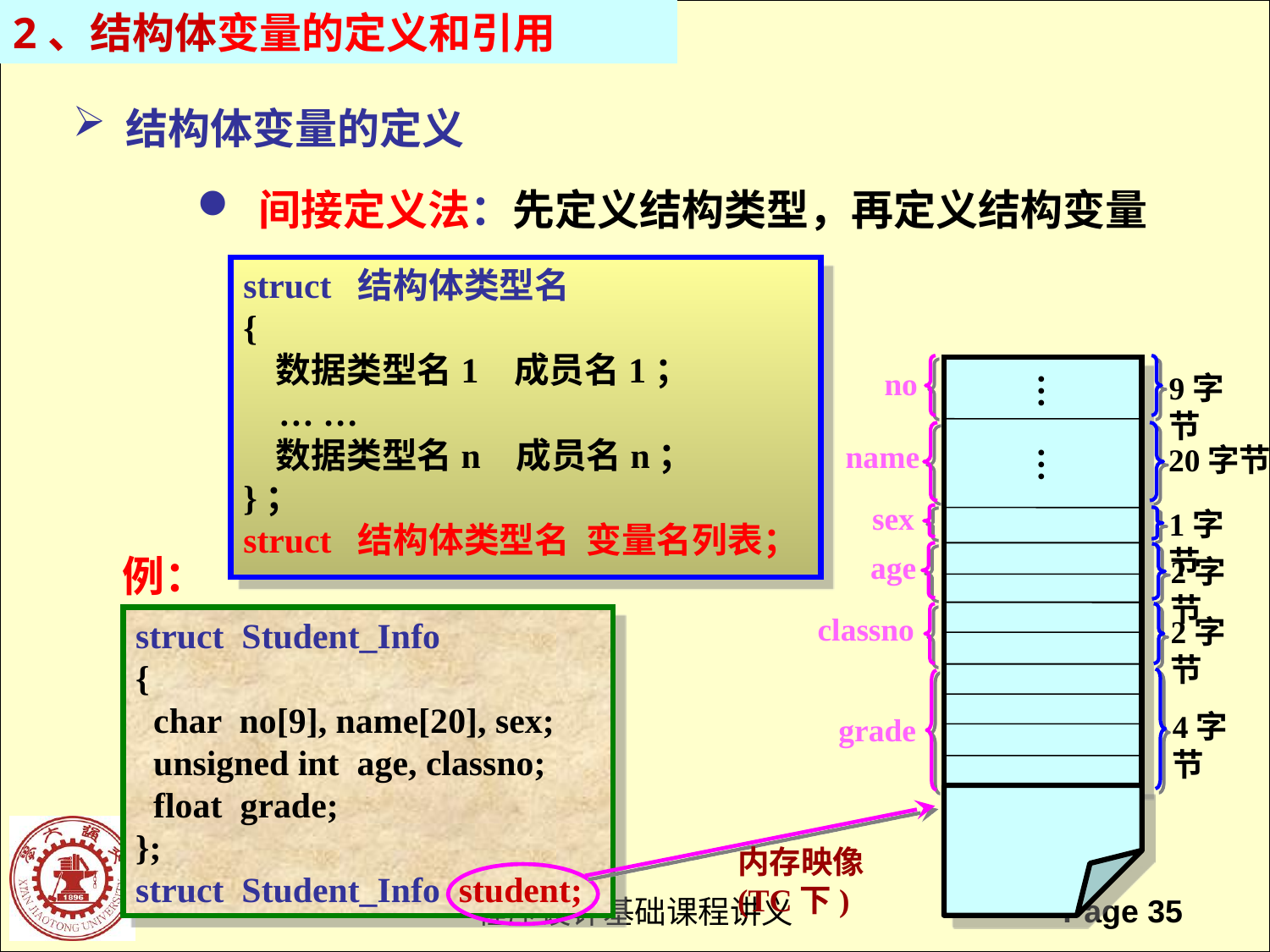

2、结构体变量的定义和引用
 结构体变量的定义
 间接定义法：先定义结构类型，再定义结构变量
struct  结构体类型名
{
   数据类型名1   成员名1；
    … …
   数据类型名n   成员名n；
}；
struct  结构体类型名  变量名列表；

no
name
sex
age
classno
grade

9字节
20字节
1字节
2字节
2字节
4字节

…
…
例：
struct  Student_Info
{
  char  no[9], name[20], sex;
  unsigned int  age, classno;
  float  grade;
};
struct  Student_Info  student;

内存映像(TC下)